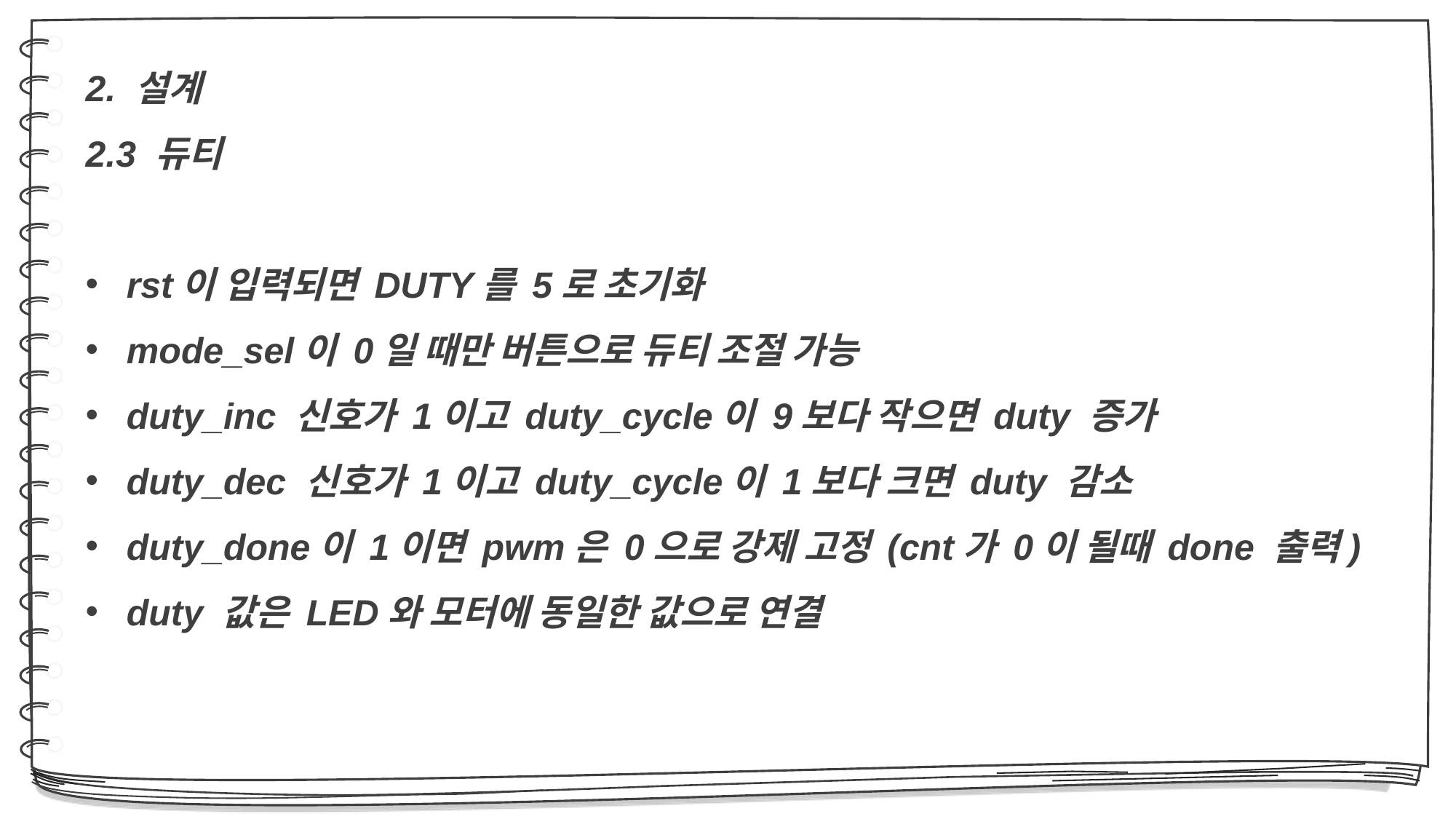

2. 설계
2.3 듀티

rst이 입력되면 DUTY를 5로 초기화
mode_sel이 0일 때만 버튼으로 듀티 조절 가능
duty_inc 신호가 1이고 duty_cycle이 9보다 작으면 duty 증가
duty_dec 신호가 1이고 duty_cycle이 1보다 크면 duty 감소
duty_done이 1이면 pwm은 0으로 강제 고정 (cnt가 0이 될때 done 출력)
duty 값은 LED와 모터에 동일한 값으로 연결